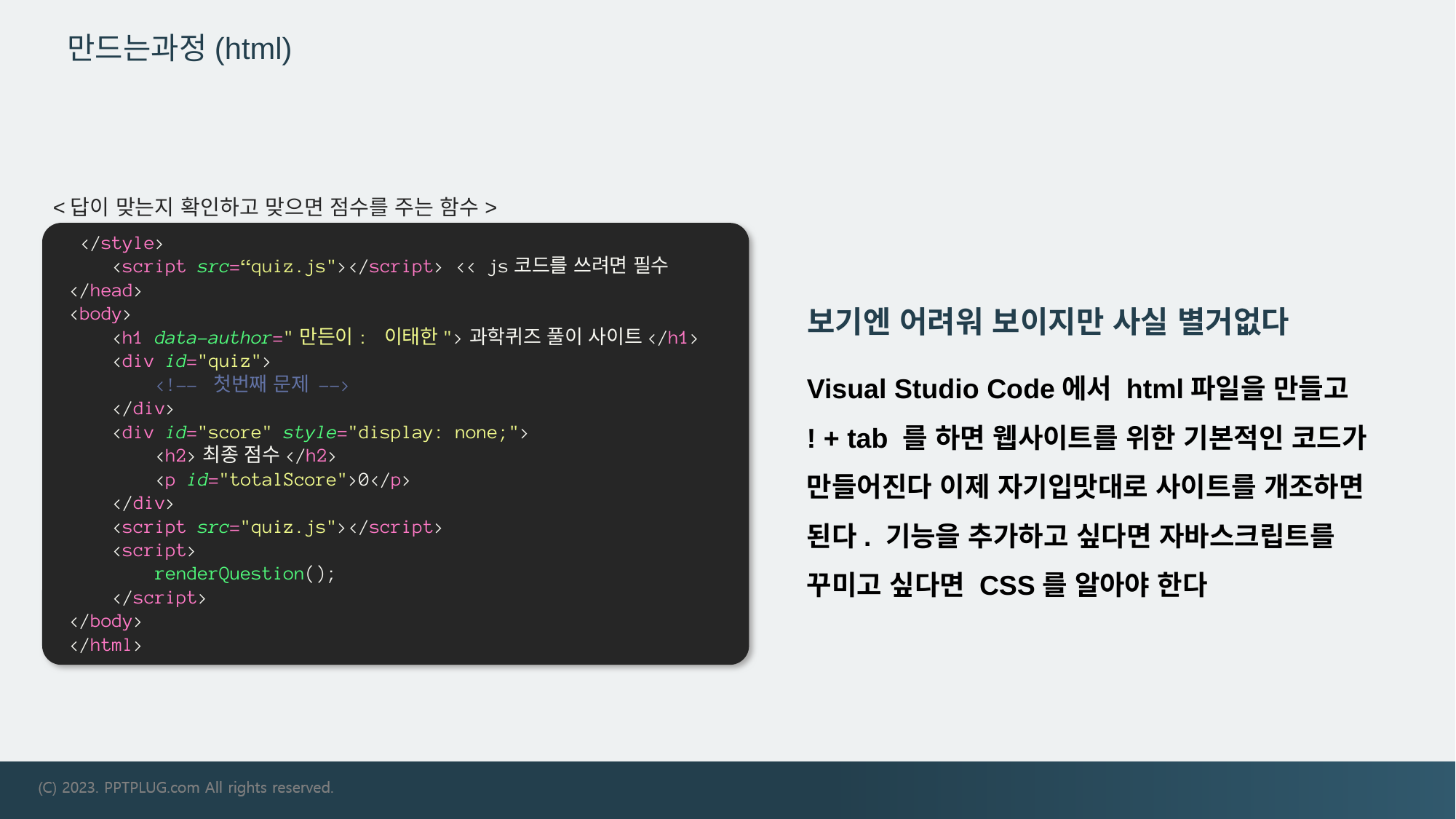

# 만드는과정(html)
<답이 맞는지 확인하고 맞으면 점수를 주는 함수>

 </style>
    <script src=“quiz.js"></script> << js코드를 쓰려면 필수
</head>
<body>
    <h1 data-author="만든이: 이태한">과학퀴즈 풀이 사이트</h1>
    <div id="quiz">
        <!-- 첫번째 문제 -->
    </div>
    <div id="score" style="display: none;">
        <h2>최종 점수</h2>
        <p id="totalScore">0</p>
    </div>
    <script src="quiz.js"></script>
    <script>
        renderQuestion();
    </script>
</body>
</html>
보기엔 어려워 보이지만 사실 별거없다
Visual Studio Code에서 html파일을 만들고
! + tab 를 하면 웹사이트를 위한 기본적인 코드가
만들어진다 이제 자기입맛대로 사이트를 개조하면
된다. 기능을 추가하고 싶다면 자바스크립트를
꾸미고 싶다면 CSS를 알아야 한다